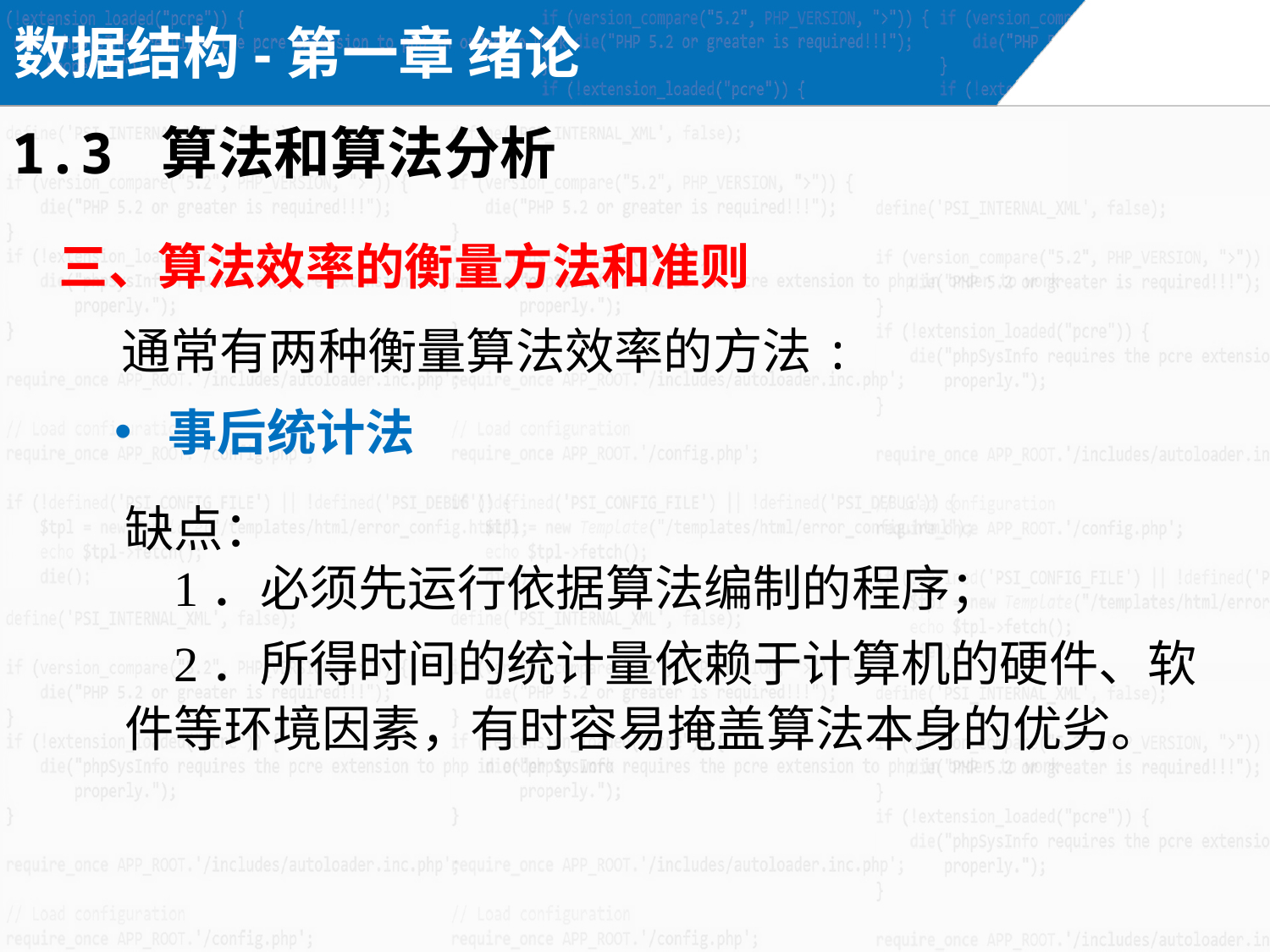

数据结构-第一章 绪论
1.3 算法和算法分析
三、算法效率的衡量方法和准则
通常有两种衡量算法效率的方法:
 事后统计法
缺点：
    1．必须先运行依据算法编制的程序；
    2．所得时间的统计量依赖于计算机的硬件、软件等环境因素，有时容易掩盖算法本身的优劣。